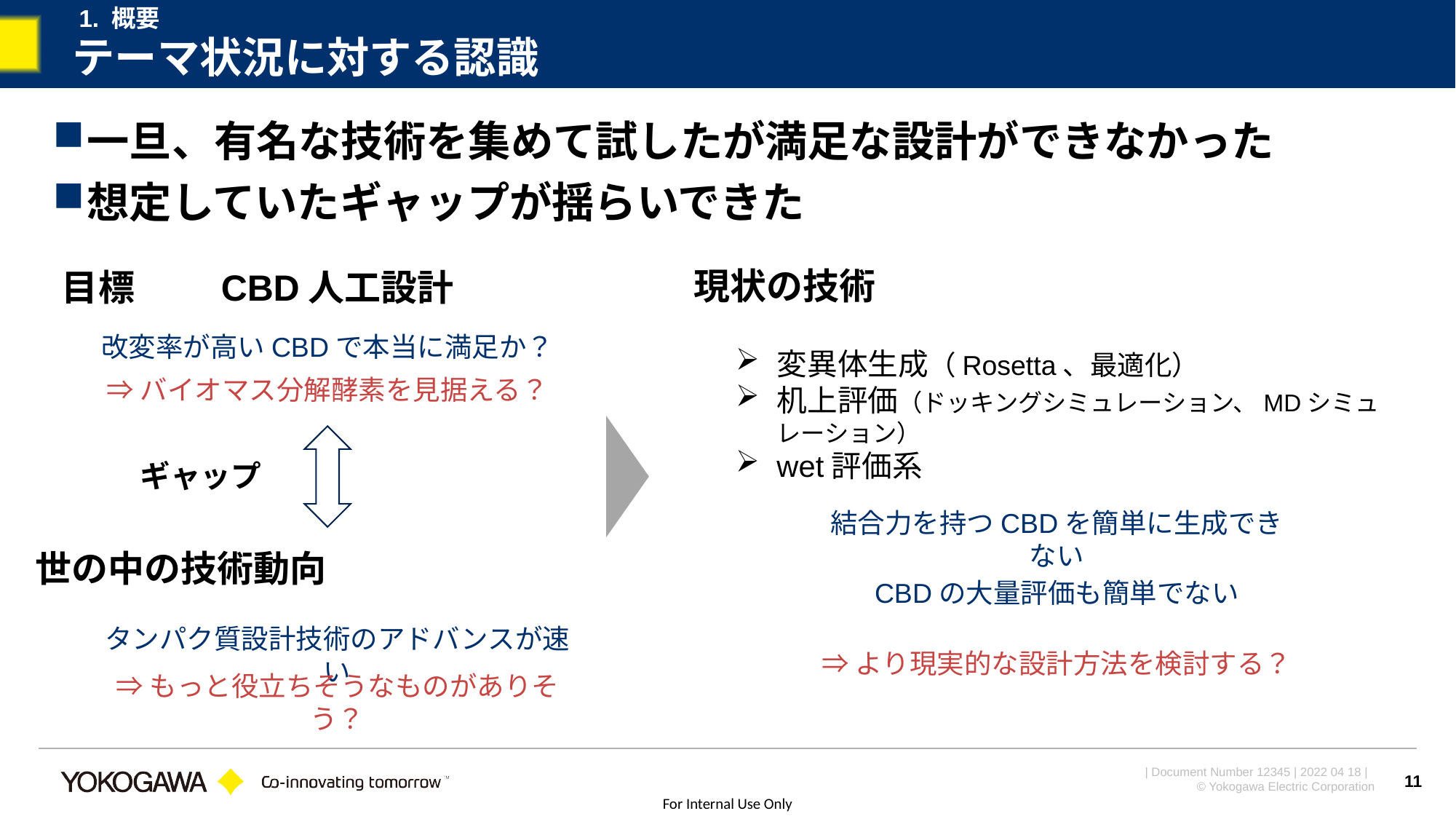

1. 概要
# テーマ状況に対する認識
一旦、有名な技術を集めて試したが満足な設計ができなかった
想定していたギャップが揺らいできた
現状の技術
目標
CBD人工設計
改変率が高いCBDで本当に満足か？
変異体生成（Rosetta、最適化）
机上評価（ドッキングシミュレーション、MDシミュレーション）
wet評価系
⇒バイオマス分解酵素を見据える？
ギャップ

結合力を持つCBDを簡単に生成できない
世の中の技術動向
CBDの大量評価も簡単でない
タンパク質設計技術のアドバンスが速い
⇒より現実的な設計方法を検討する？
⇒もっと役立ちそうなものがありそう？
11